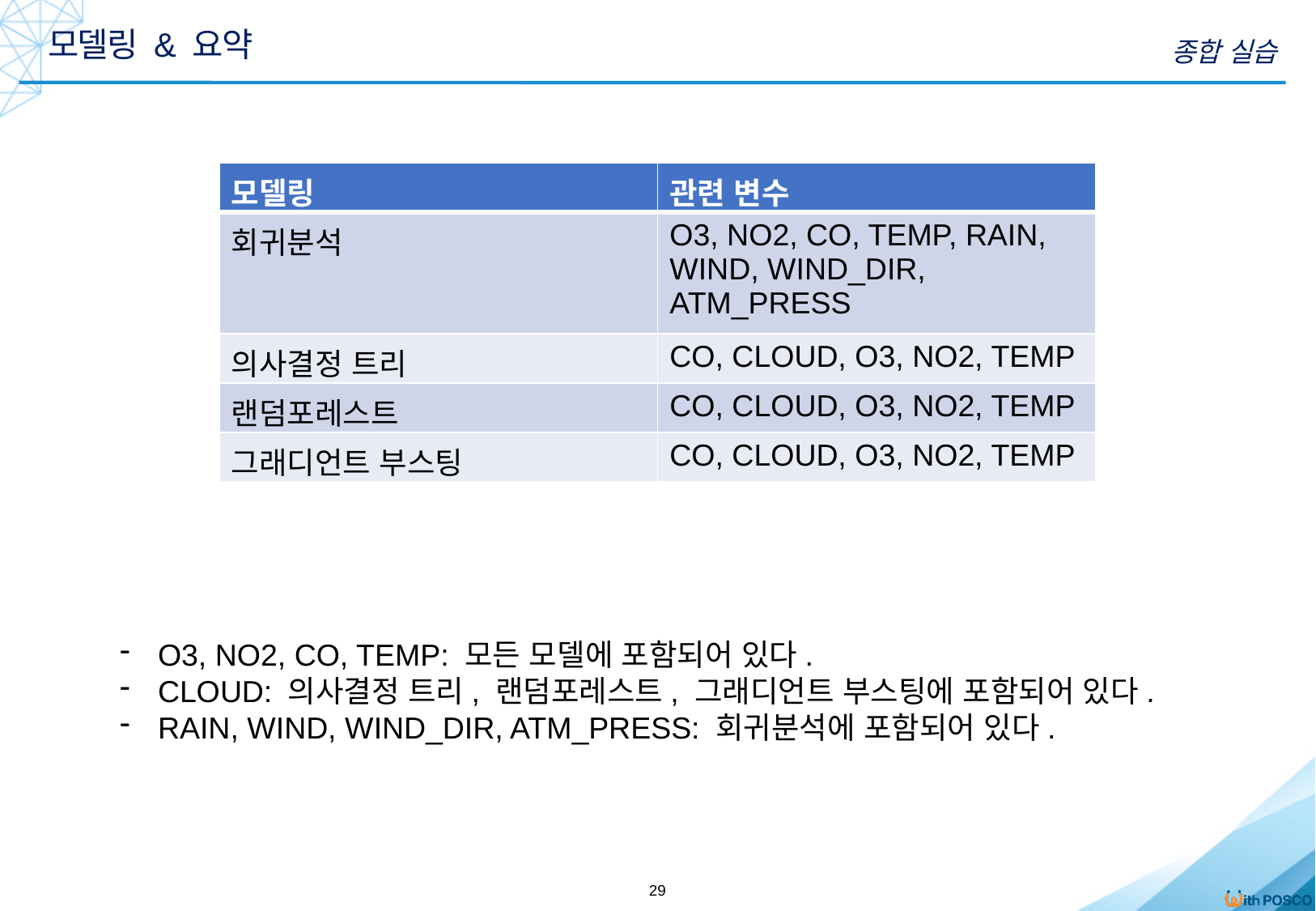

모델링 & 요약
종합 실습
| 모델링 | 관련 변수 |
| --- | --- |
| 회귀분석 | O3, NO2, CO, TEMP, RAIN, WIND, WIND\_DIR, ATM\_PRESS |
| 의사결정 트리 | CO, CLOUD, O3, NO2, TEMP |
| 랜덤포레스트 | CO, CLOUD, O3, NO2, TEMP |
| 그래디언트 부스팅 | CO, CLOUD, O3, NO2, TEMP |
O3, NO2, CO, TEMP: 모든 모델에 포함되어 있다.
CLOUD: 의사결정 트리, 랜덤포레스트, 그래디언트 부스팅에 포함되어 있다.
RAIN, WIND, WIND_DIR, ATM_PRESS: 회귀분석에 포함되어 있다.